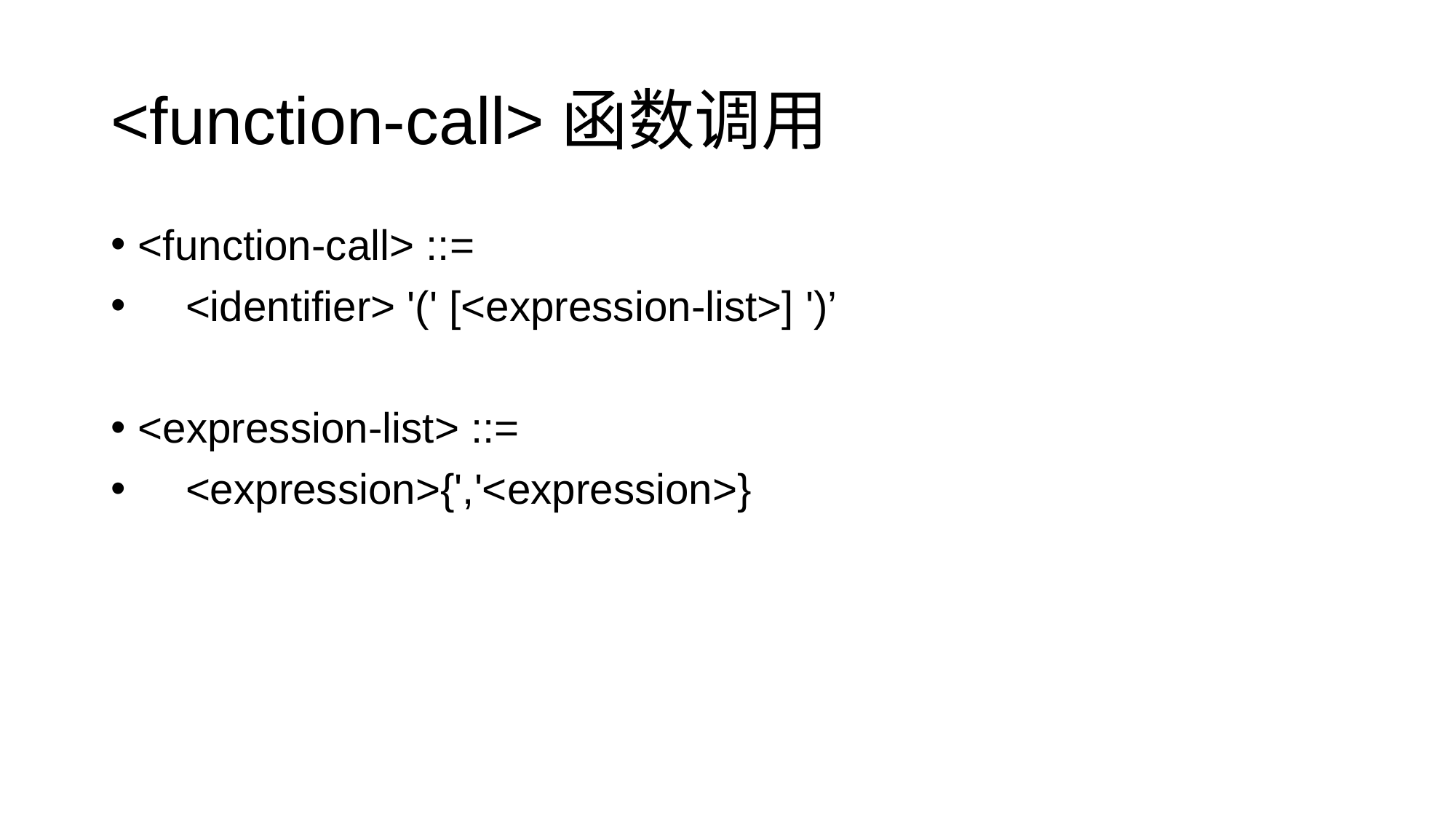

# <function-call>函数调用
<function-call> ::=
    <identifier> '(' [<expression-list>] ')’

<expression-list> ::=
    <expression>{','<expression>}